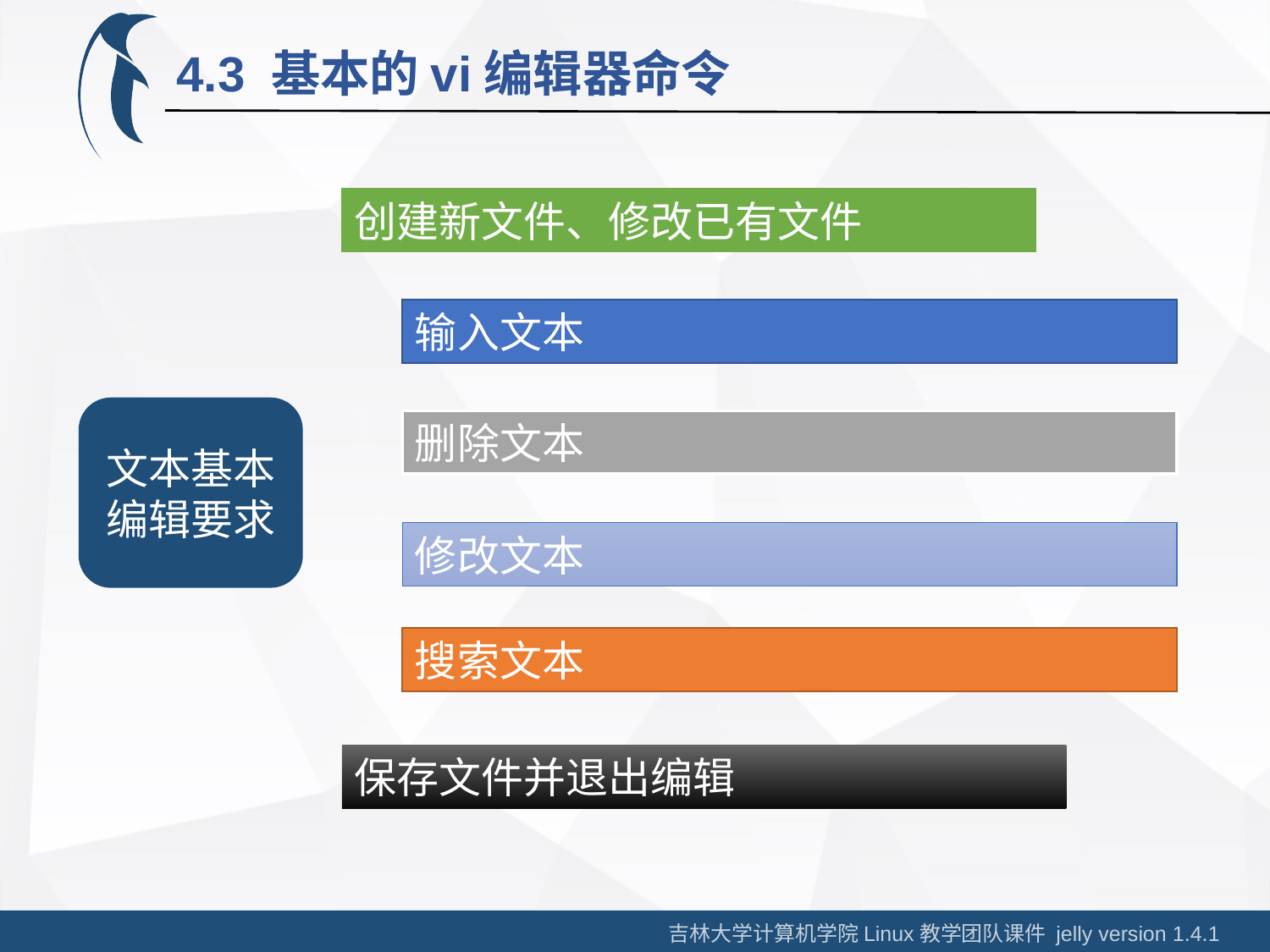

4.3 基本的vi编辑器命令

创建新文件、修改已有文件
输入文本
文本基本
编辑要求
删除文本
修改文本
搜索文本
保存文件并退出编辑